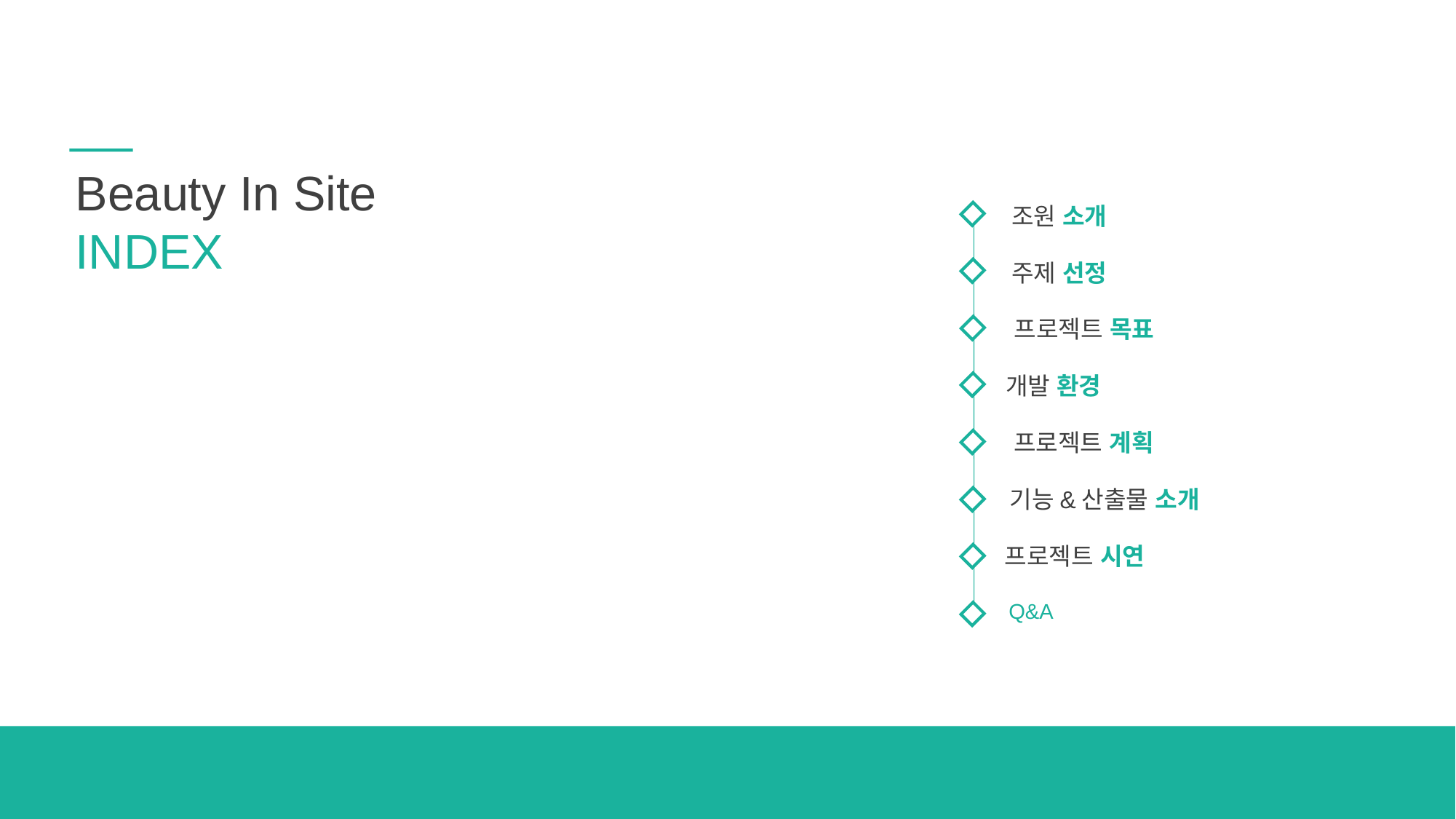

Beauty In Site
INDEX
조원 소개

주제 선정

프로젝트 목표

개발 환경

프로젝트 계획

기능&산출물 소개

프로젝트 시연

Q&A